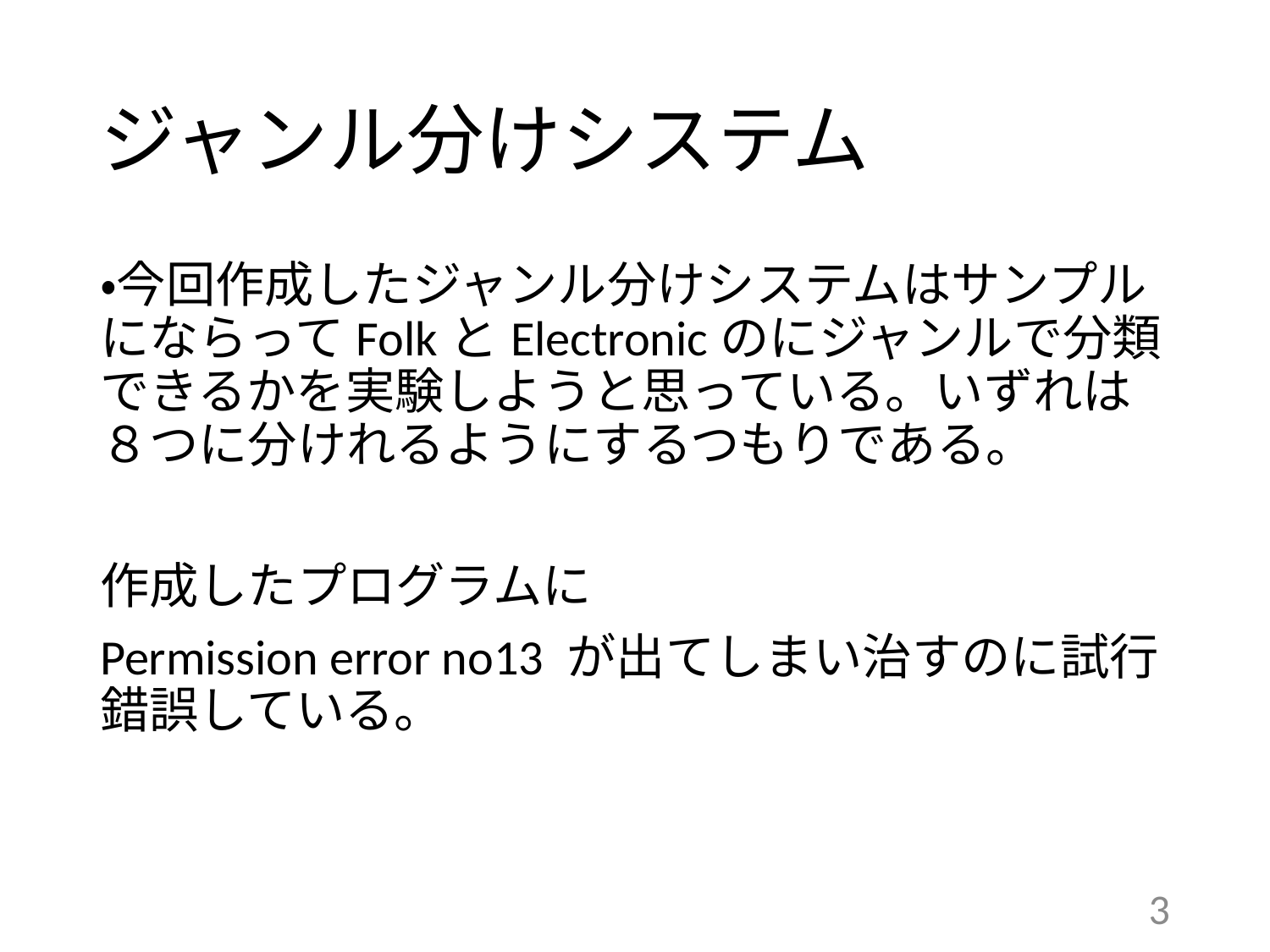

# ジャンル分けシステム
・今回作成したジャンル分けシステムはサンプルにならってFolkとElectronicのにジャンルで分類できるかを実験しようと思っている。いずれは８つに分けれるようにするつもりである。

作成したプログラムに
Permission error no13 が出てしまい治すのに試行錯誤している。
3